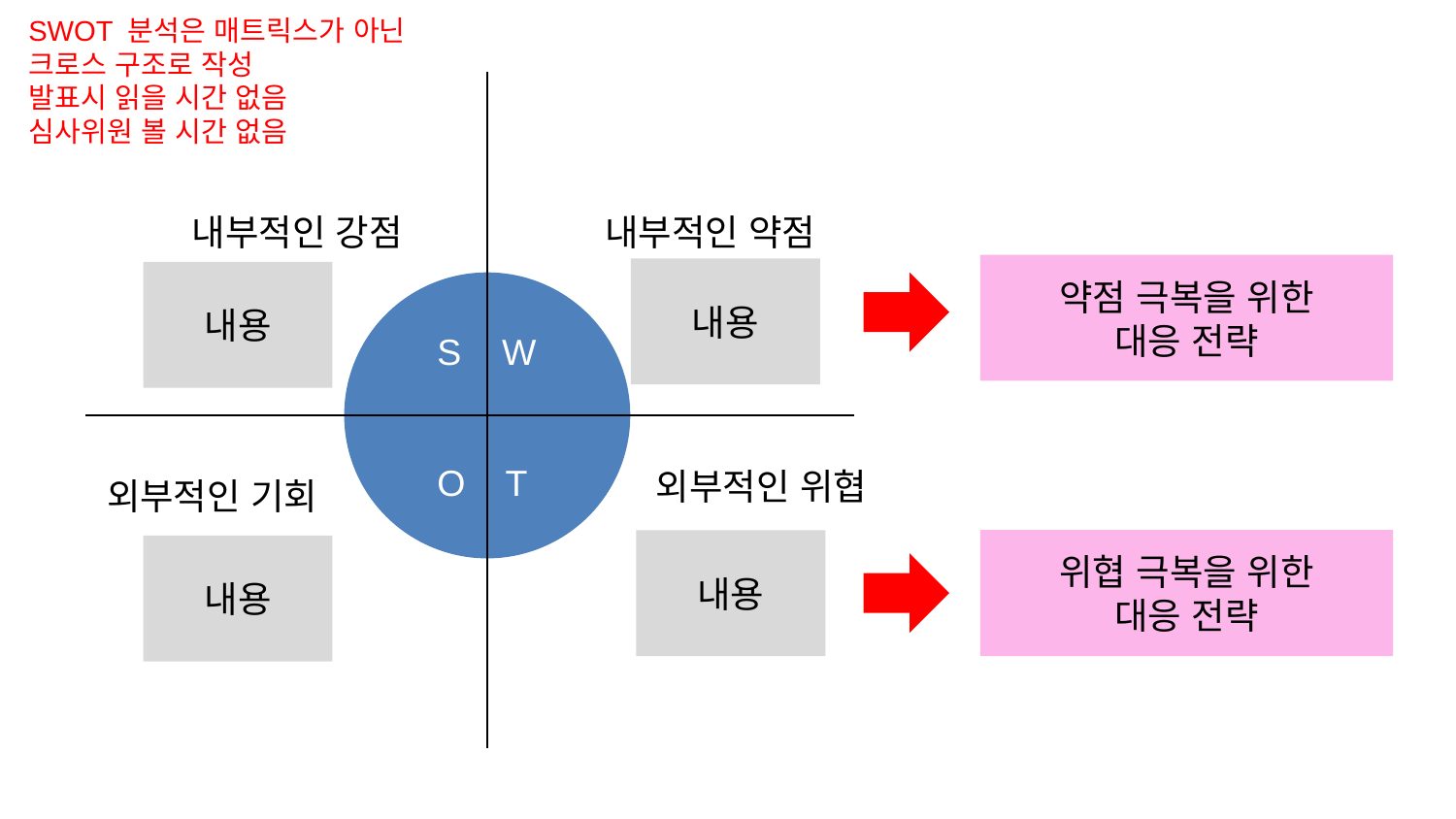

SWOT 분석은 매트릭스가 아닌
크로스 구조로 작성
발표시 읽을 시간 없음
심사위원 볼 시간 없음
내부적인 약점
내부적인 강점
약점 극복을 위한
대응 전략
내용
내용

S    W

O    T
외부적인 위협
외부적인 기회
위협 극복을 위한
대응 전략
내용
내용